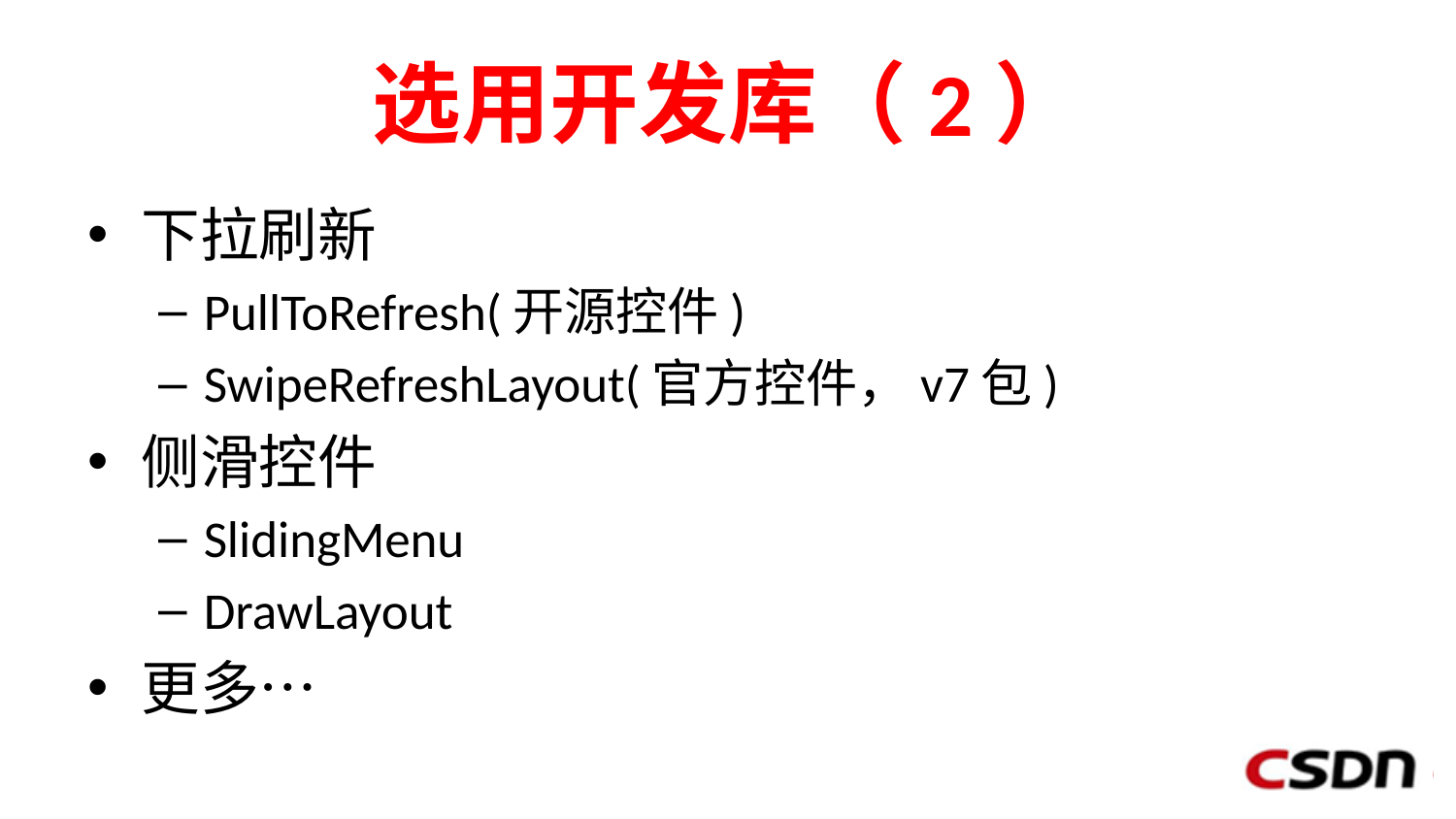

# 选用开发库（2）
下拉刷新
PullToRefresh(开源控件)
SwipeRefreshLayout(官方控件，v7包)
侧滑控件
SlidingMenu
DrawLayout
更多…